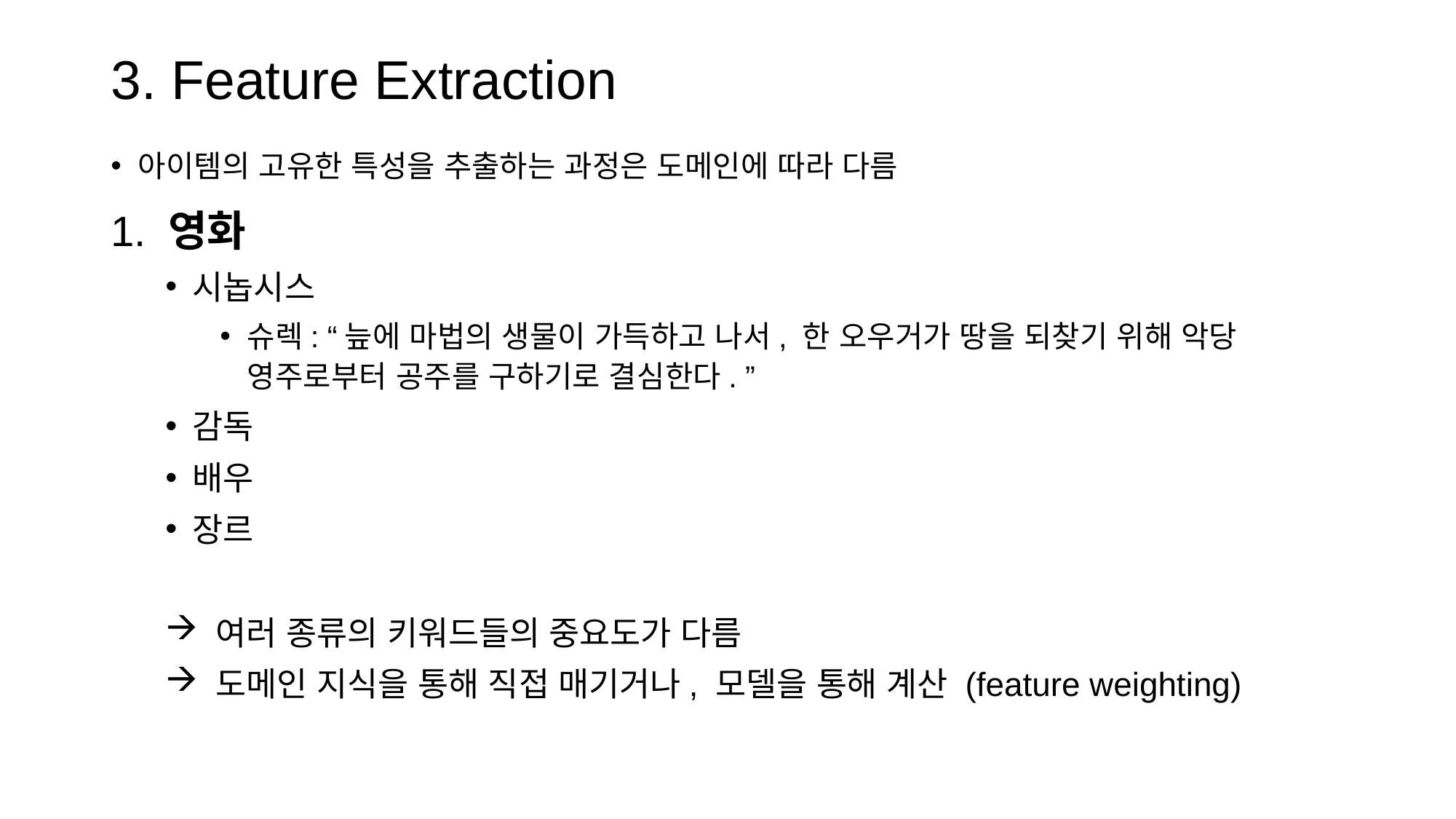

# 3. Feature Extraction
아이템의 고유한 특성을 추출하는 과정은 도메인에 따라 다름
1. 영화
시놉시스
슈렉: “늪에 마법의 생물이 가득하고 나서, 한 오우거가 땅을 되찾기 위해 악당 영주로부터 공주를 구하기로 결심한다. ”
감독
배우
장르

 여러 종류의 키워드들의 중요도가 다름
 도메인 지식을 통해 직접 매기거나, 모델을 통해 계산 (feature weighting)